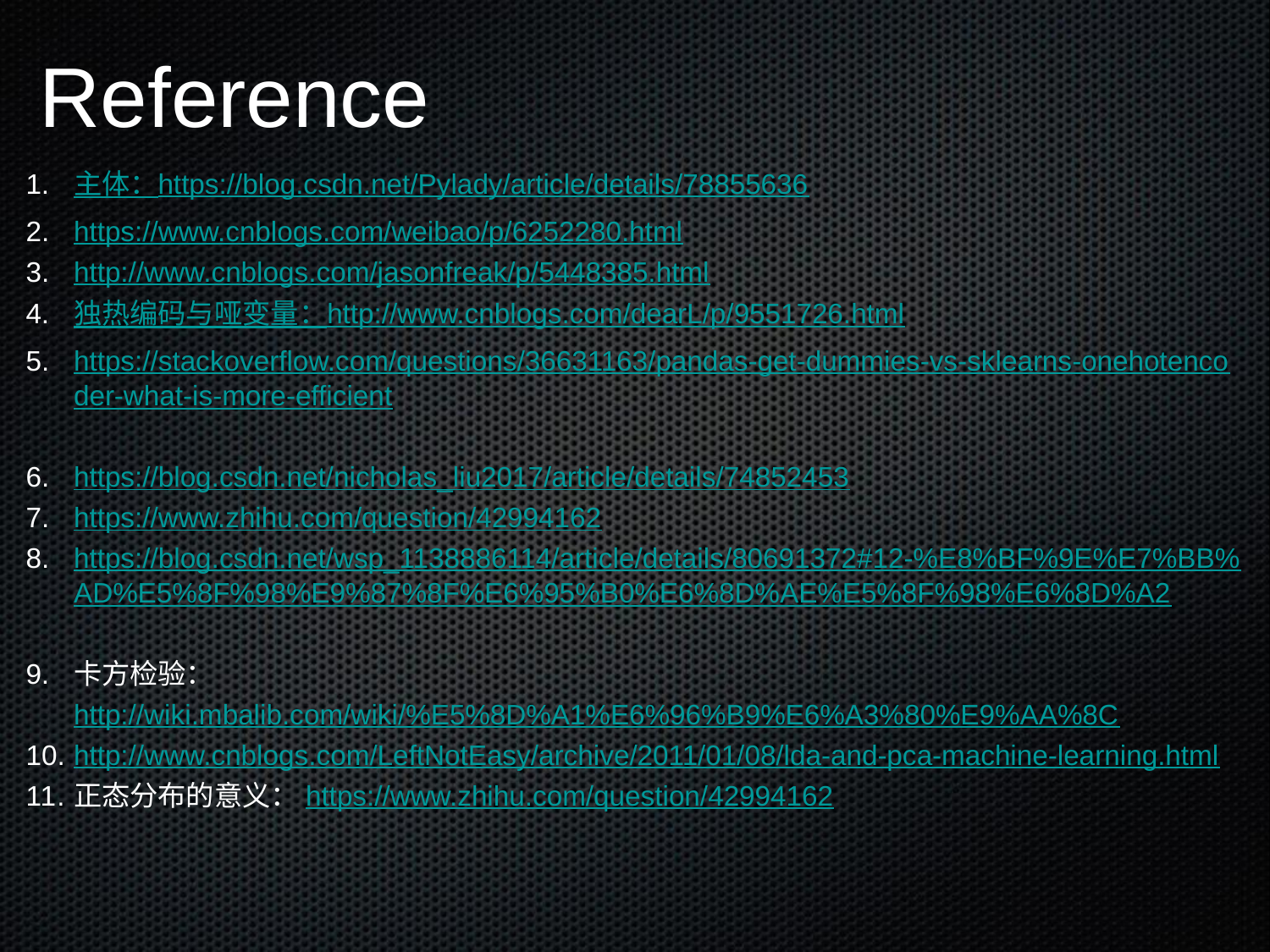

Reference
主体：https://blog.csdn.net/Pylady/article/details/78855636
https://www.cnblogs.com/weibao/p/6252280.html
http://www.cnblogs.com/jasonfreak/p/5448385.html
独热编码与哑变量：http://www.cnblogs.com/dearL/p/9551726.html
https://stackoverflow.com/questions/36631163/pandas-get-dummies-vs-sklearns-onehotencoder-what-is-more-efficient
https://blog.csdn.net/nicholas_liu2017/article/details/74852453
https://www.zhihu.com/question/42994162
https://blog.csdn.net/wsp_1138886114/article/details/80691372#12-%E8%BF%9E%E7%BB%AD%E5%8F%98%E9%87%8F%E6%95%B0%E6%8D%AE%E5%8F%98%E6%8D%A2
卡方检验： http://wiki.mbalib.com/wiki/%E5%8D%A1%E6%96%B9%E6%A3%80%E9%AA%8C
http://www.cnblogs.com/LeftNotEasy/archive/2011/01/08/lda-and-pca-machine-learning.html
正态分布的意义：https://www.zhihu.com/question/42994162